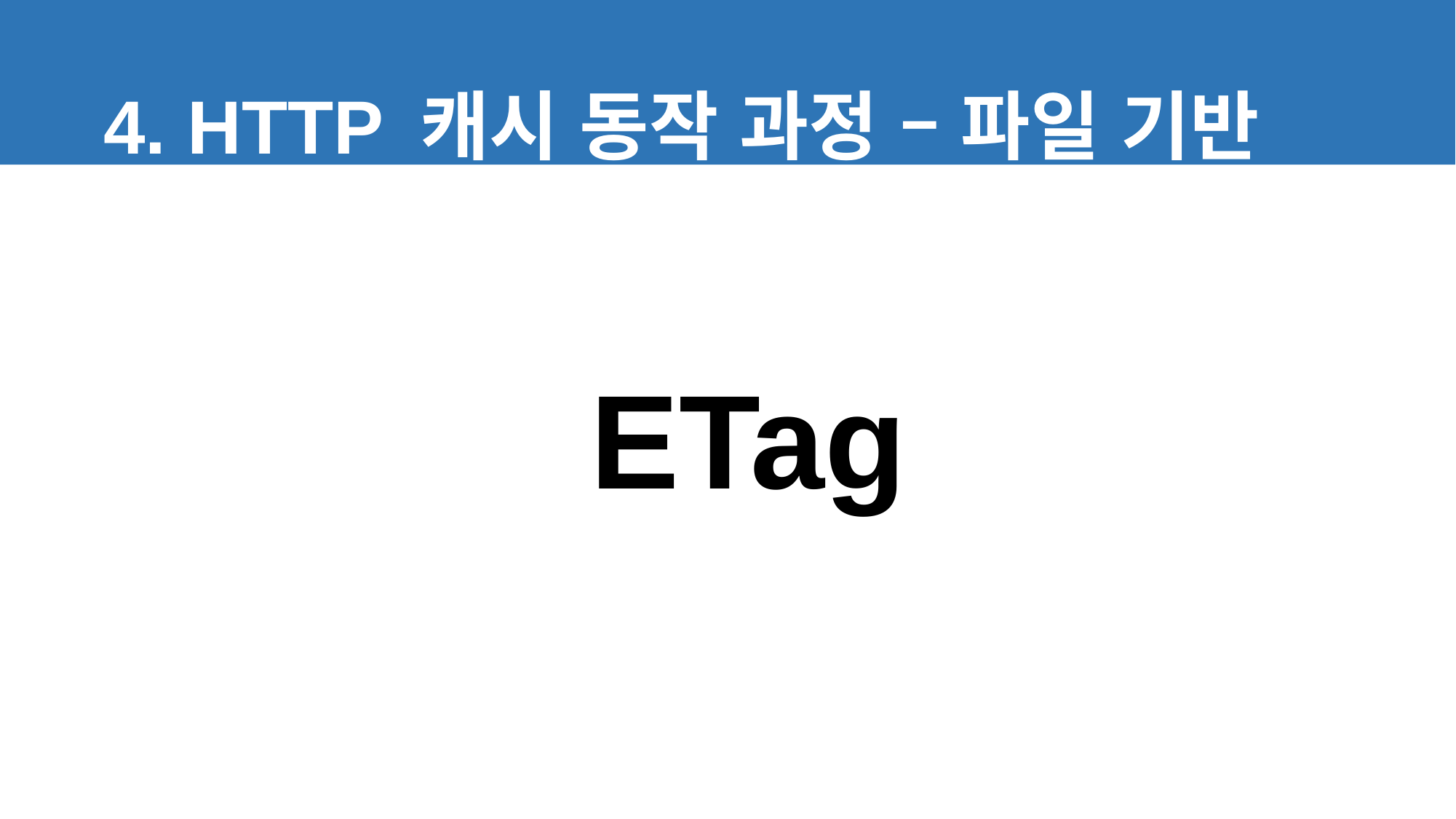

4. HTTP 캐시 동작 과정 – 파일 기반
ETag